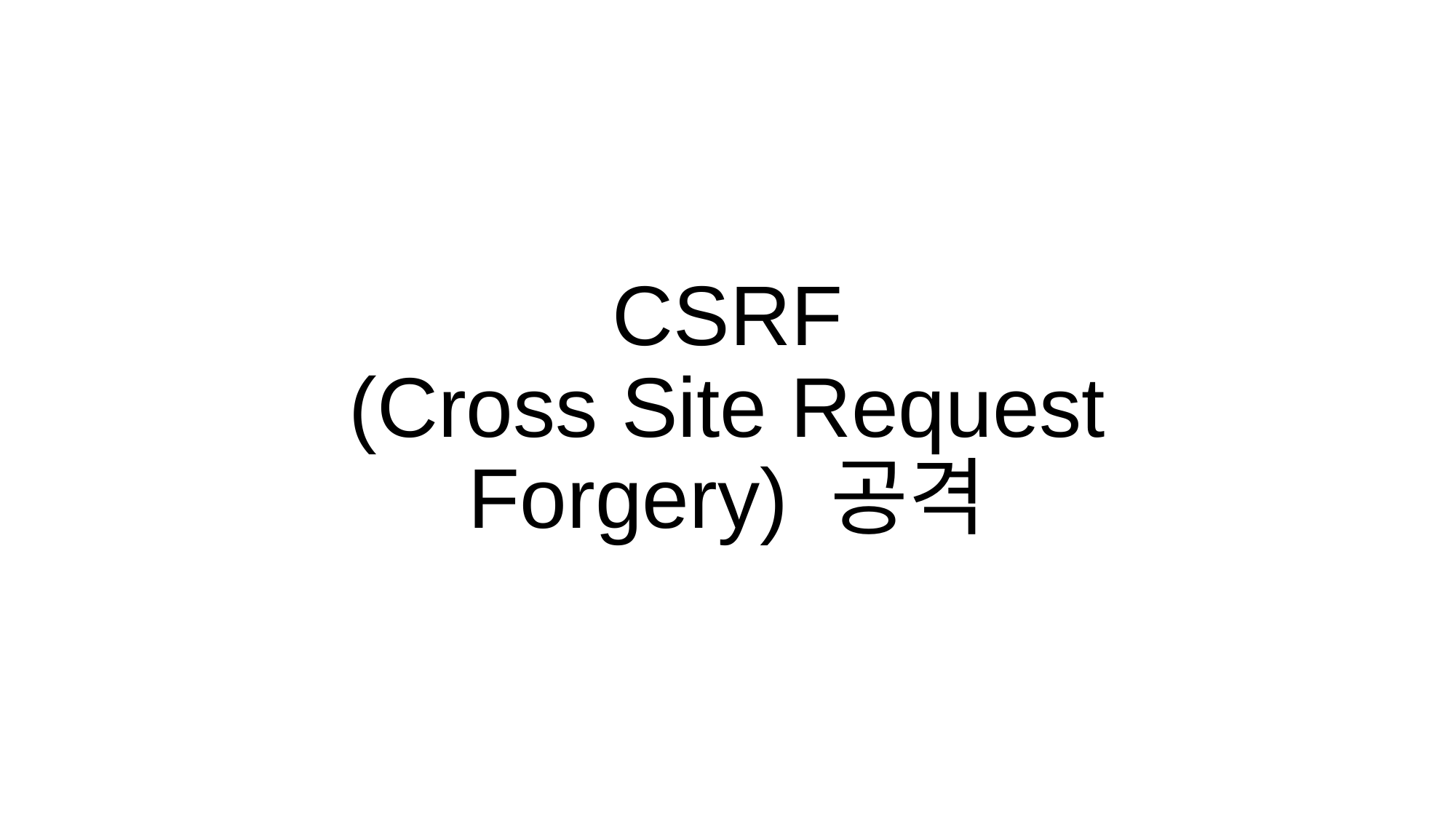

# CSRF (Cross Site Request Forgery) 공격